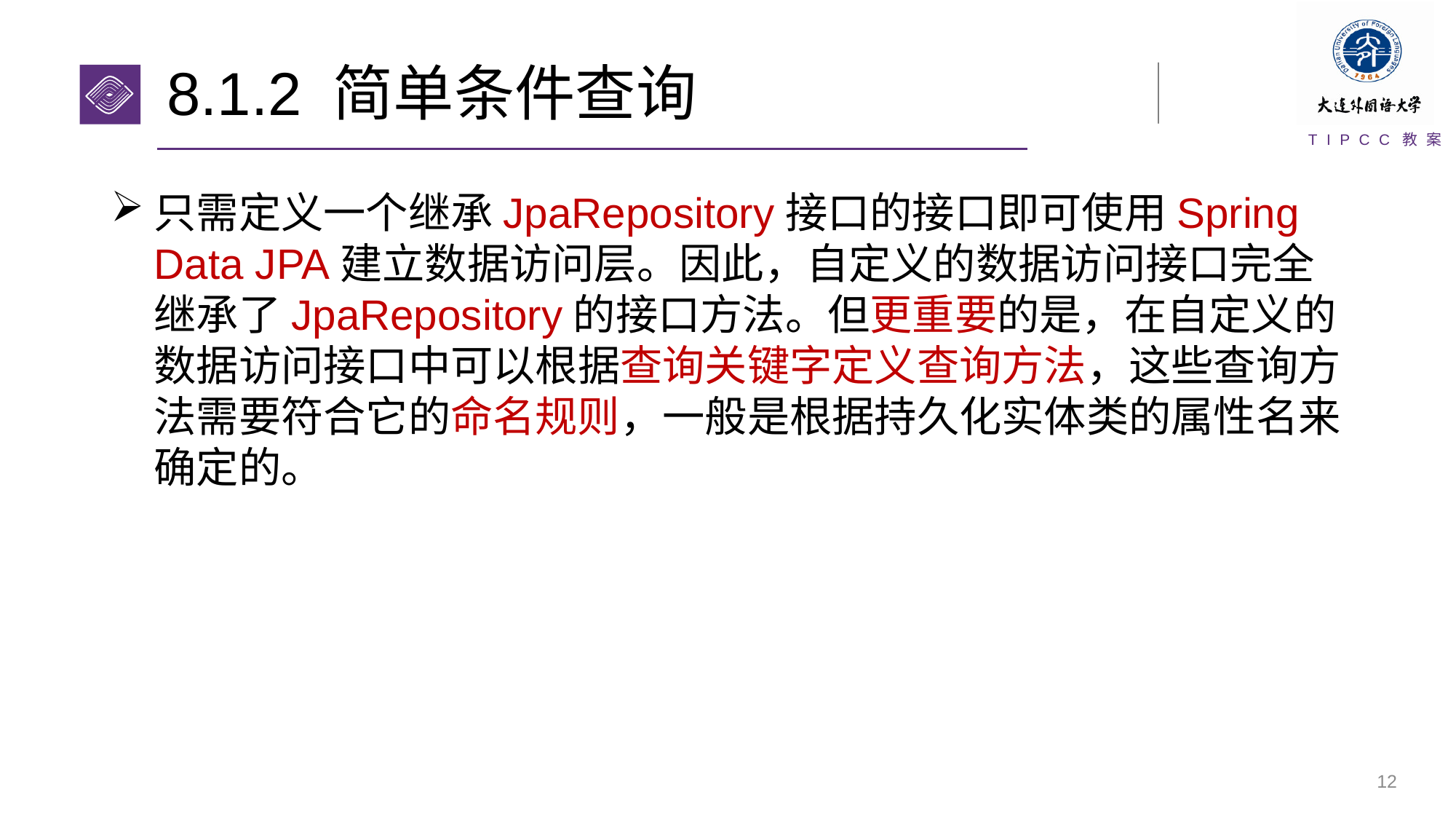

# 8.1.2 简单条件查询
只需定义一个继承JpaRepository接口的接口即可使用Spring Data JPA建立数据访问层。因此，自定义的数据访问接口完全继承了JpaRepository的接口方法。但更重要的是，在自定义的数据访问接口中可以根据查询关键字定义查询方法，这些查询方法需要符合它的命名规则，一般是根据持久化实体类的属性名来确定的。
12